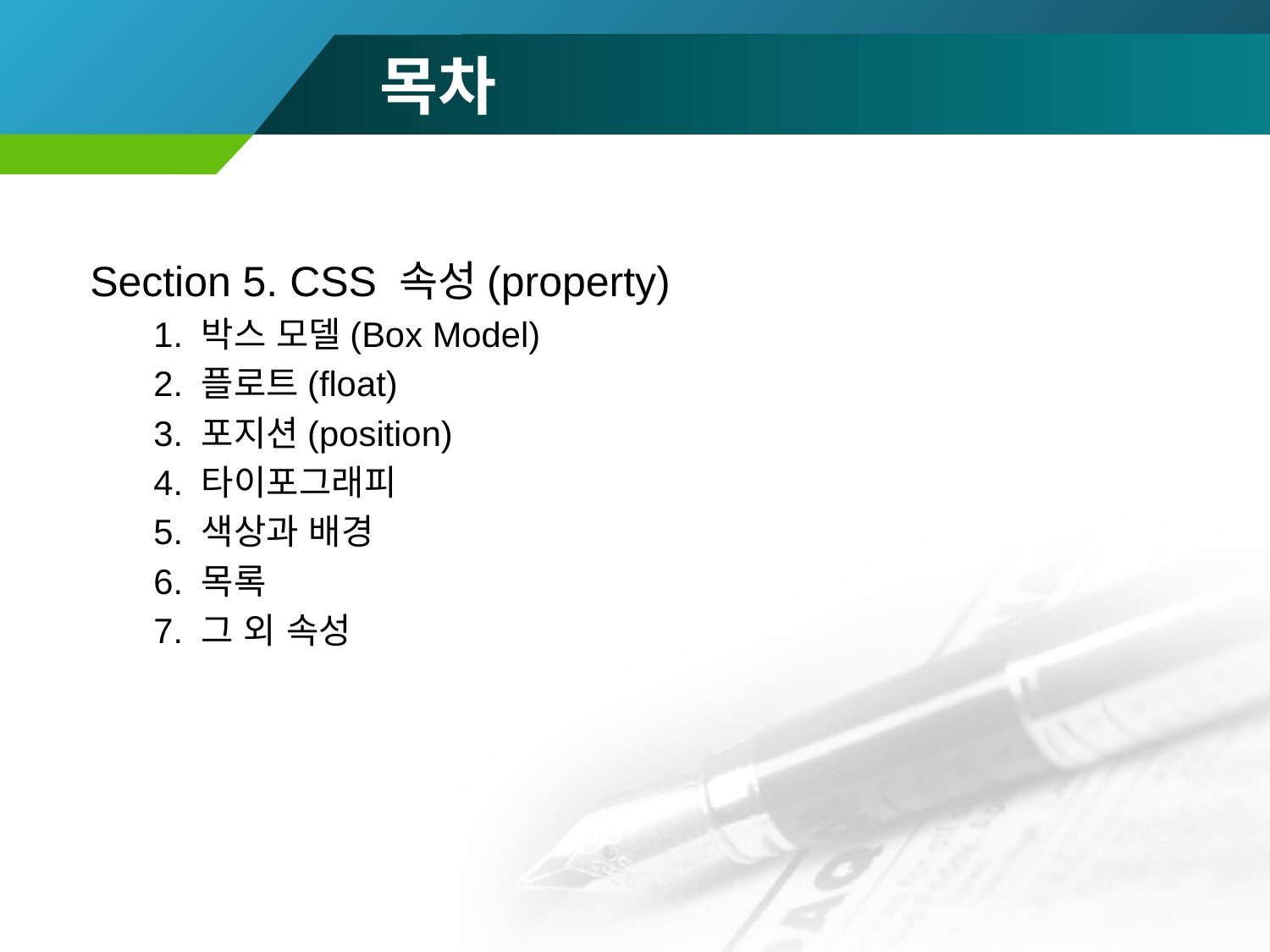

# 목차
Section 5. CSS 속성(property)
1. 박스 모델(Box Model)
2. 플로트(float)
3. 포지션(position)
4. 타이포그래피
5. 색상과 배경
6. 목록
7. 그 외 속성